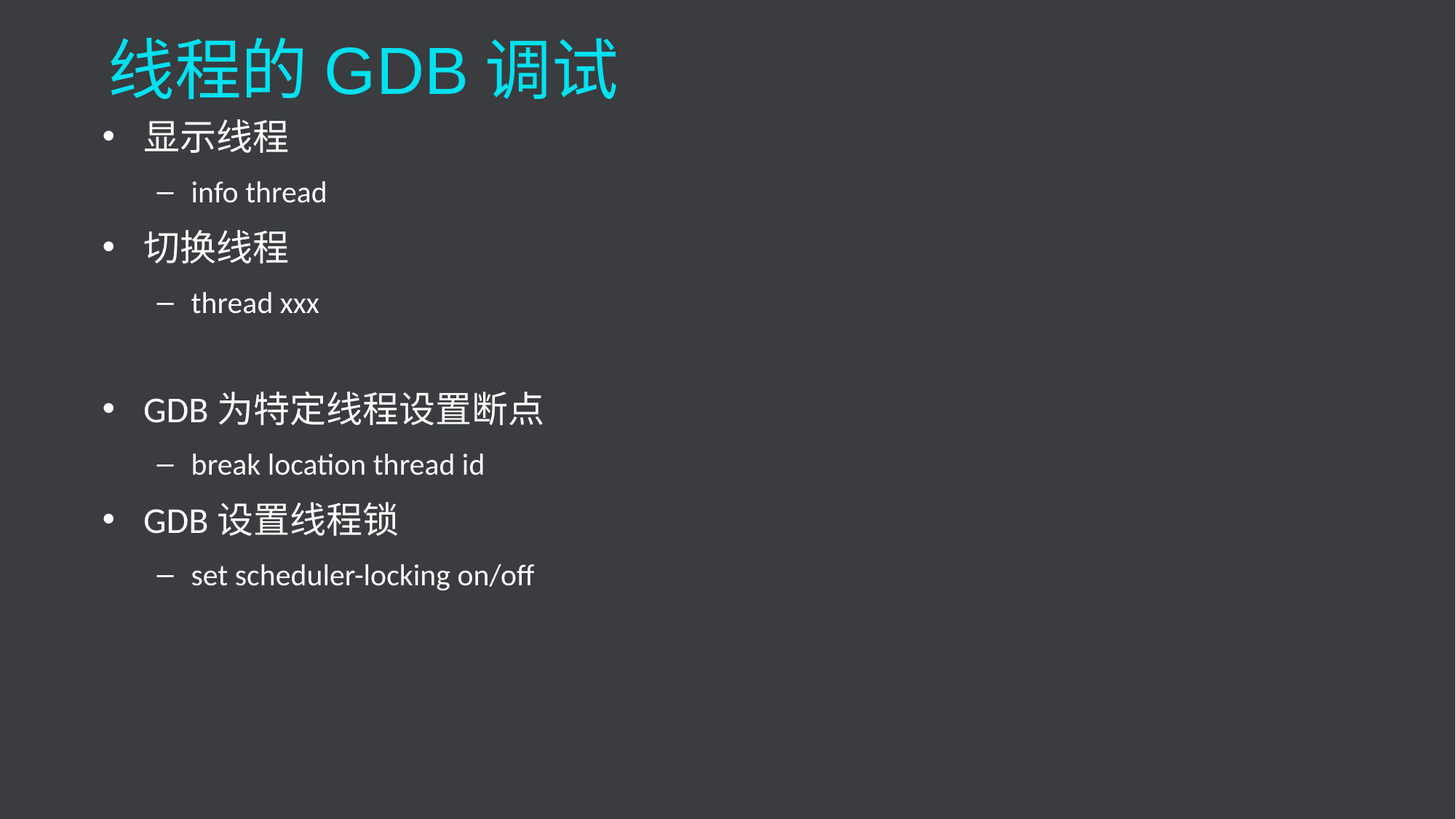

线程的GDB调试
显示线程
info thread
切换线程
thread xxx

GDB为特定线程设置断点
break location thread id
GDB设置线程锁
set scheduler-locking on/off